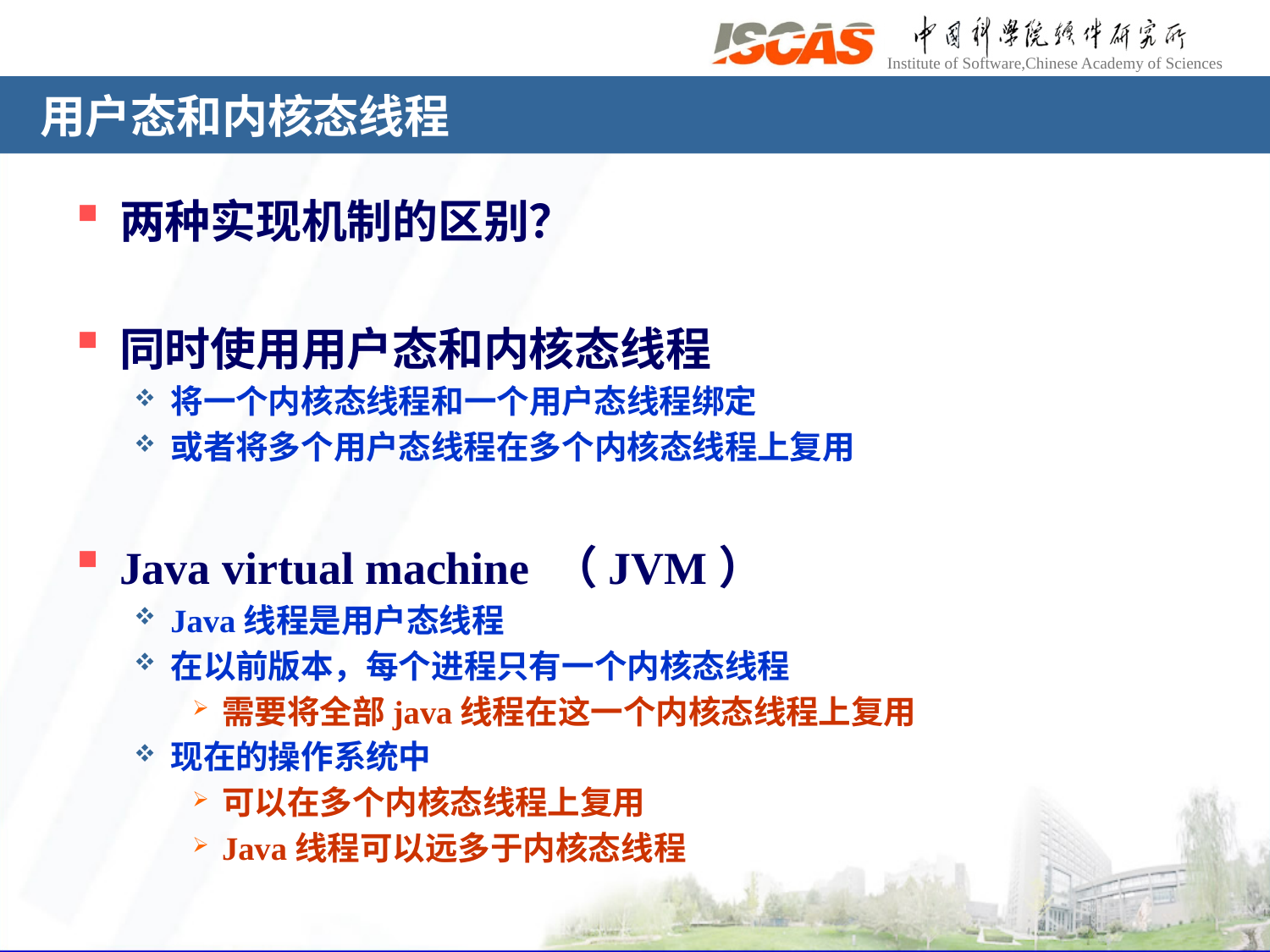

# 用户态和内核态线程
两种实现机制的区别？

同时使用用户态和内核态线程
将一个内核态线程和一个用户态线程绑定
或者将多个用户态线程在多个内核态线程上复用

Java virtual machine （JVM）
Java线程是用户态线程
在以前版本，每个进程只有一个内核态线程
需要将全部java线程在这一个内核态线程上复用
现在的操作系统中
可以在多个内核态线程上复用
Java线程可以远多于内核态线程